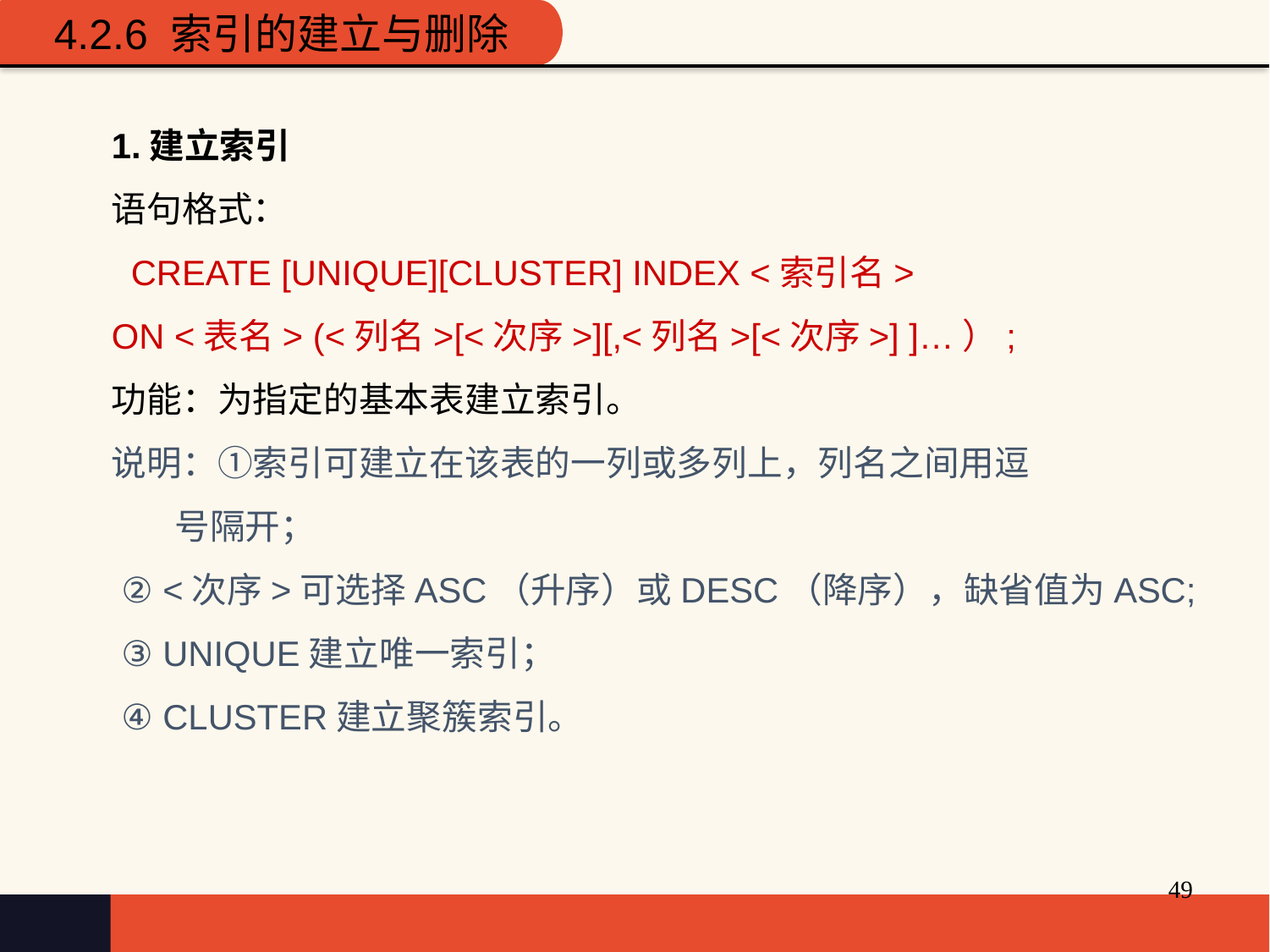

4.2.6 索引的建立与删除
1.建立索引
语句格式：
  CREATE [UNIQUE][CLUSTER] INDEX <索引名>
ON <表名> (<列名>[<次序>][,<列名>[<次序>] ]…）;
功能：为指定的基本表建立索引。
说明：①索引可建立在该表的一列或多列上，列名之间用逗
       号隔开；
 ② <次序>可选择ASC（升序）或DESC（降序），缺省值为ASC;
 ③ UNIQUE建立唯一索引；
 ④ CLUSTER建立聚簇索引。
49